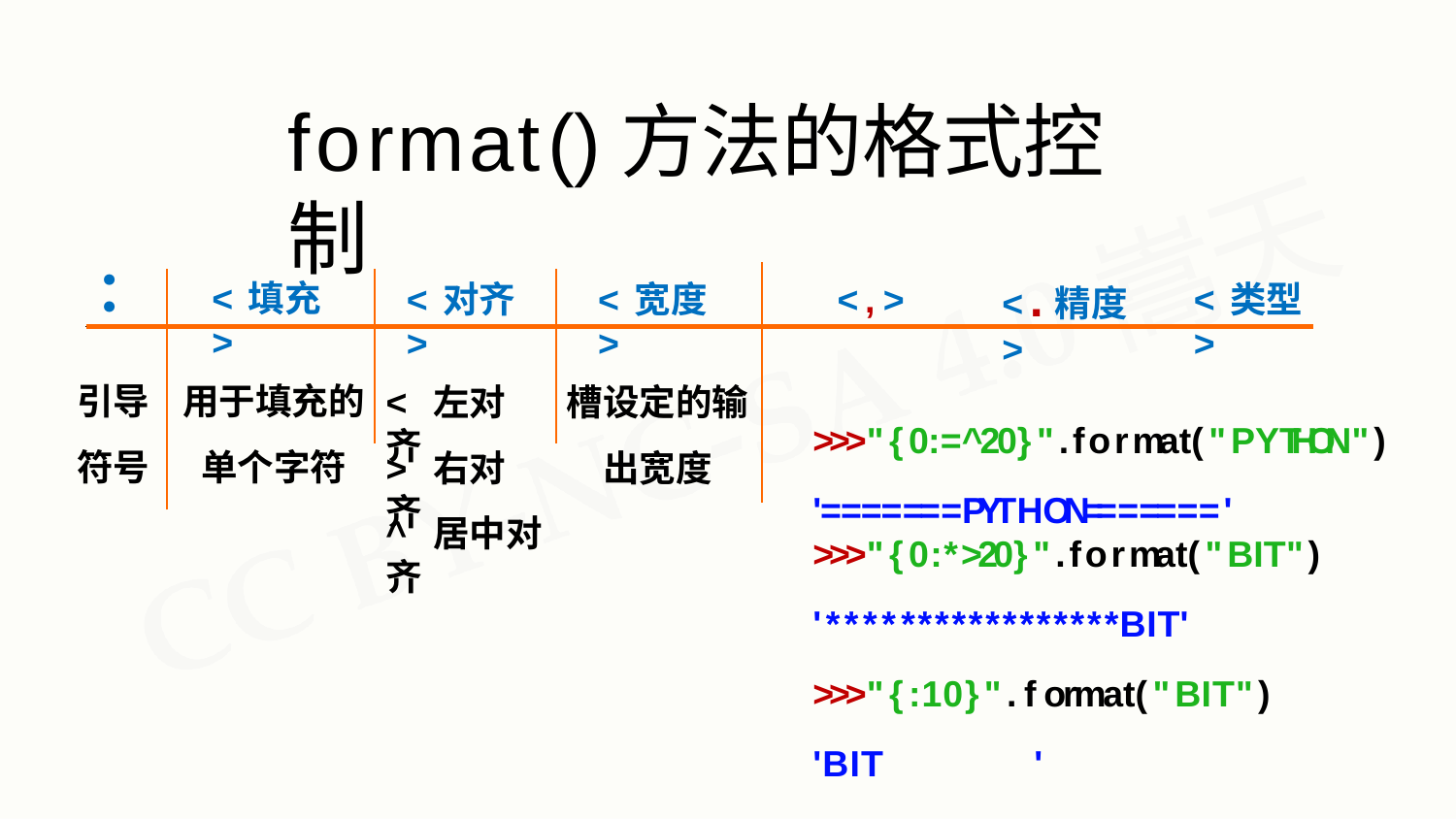

# format()方法的格式控制
：

<.精度>

<填充>
<,>
<类型>
<宽度>
<对齐>

引导	用于填充的
< 左对齐
槽设定的输
>>>"{0:=^20}".format("PYTHON") '=======PYTHON======='
符号	单个字符
> 右对齐
出宽度
^ 居中对齐
>>>"{0:*>20}".format("BIT")
'*****************BIT'
>>>"{:10}".format("BIT") 'BIT	'